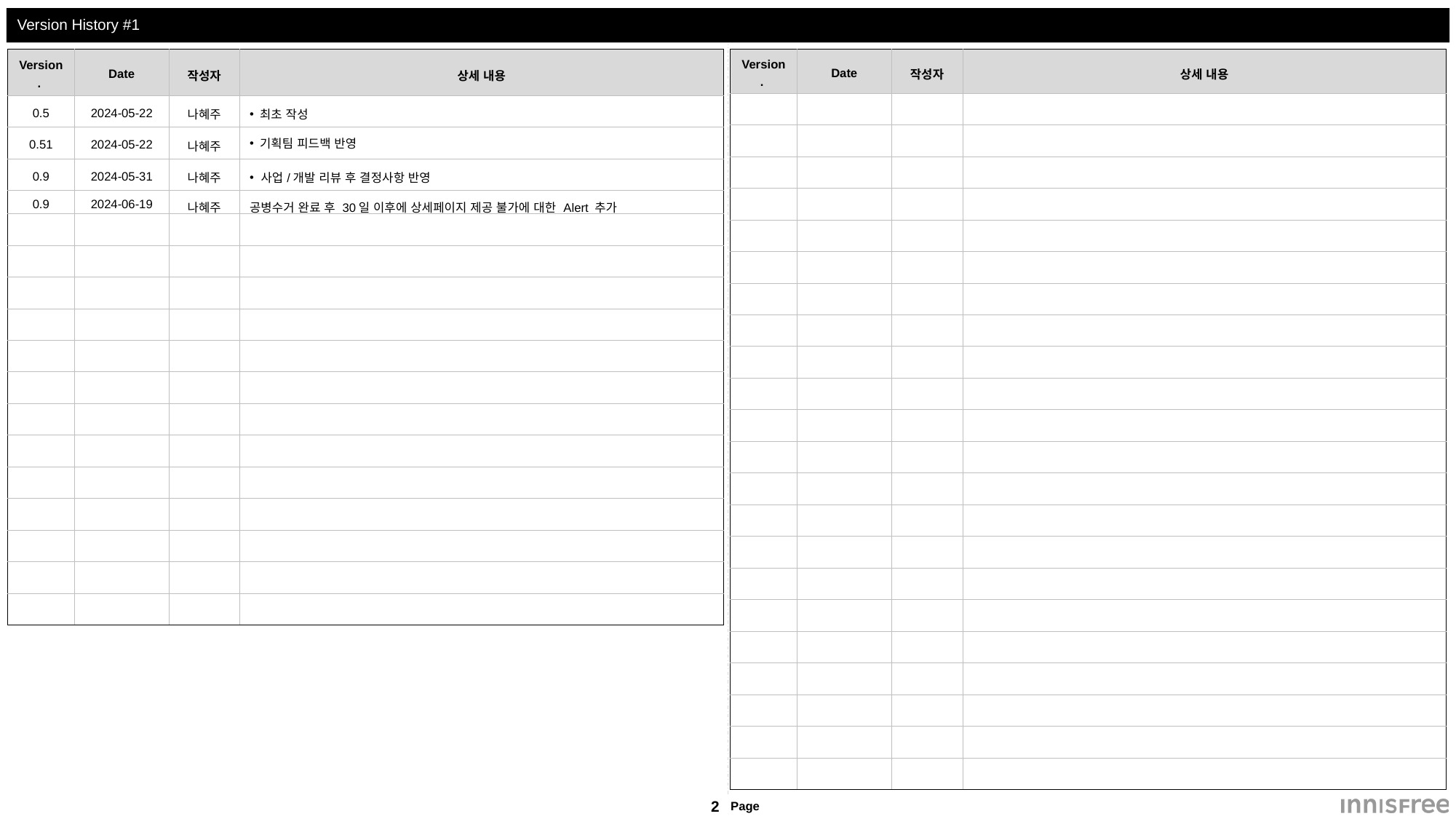

# Version History #1
| Version. | Date | 작성자 | 상세 내용 |
| --- | --- | --- | --- |
| 0.5 | 2024-05-22 | 나혜주 | 최초 작성 |
| 0.51 | 2024-05-22 | 나혜주 | 기획팀 피드백 반영 |
| 0.9 | 2024-05-31 | 나혜주 | 사업/개발 리뷰 후 결정사항 반영 |
| 0.9 | 2024-06-19 | 나혜주 | 공병수거 완료 후 30일 이후에 상세페이지 제공 불가에 대한 Alert 추가 |
|  |  |  |  |
|  |  |  |  |
|  |  |  |  |
|  |  |  |  |
|  |  |  |  |
|  |  |  |  |
|  |  |  |  |
|  |  |  |  |
|  |  |  |  |
|  |  |  |  |
|  |  |  |  |
|  |  |  |  |
|  |  |  |  |
| Version. | Date | 작성자 | 상세 내용 |
| --- | --- | --- | --- |
|  |  |  |  |
|  |  |  |  |
|  |  |  |  |
|  |  |  |  |
|  |  |  |  |
|  |  |  |  |
|  |  |  |  |
|  |  |  |  |
|  |  |  |  |
|  |  |  |  |
|  |  |  |  |
|  |  |  |  |
|  |  |  |  |
|  |  |  |  |
|  |  |  |  |
|  |  |  |  |
|  |  |  |  |
|  |  |  |  |
|  |  |  |  |
|  |  |  |  |
|  |  |  |  |
|  |  |  |  |